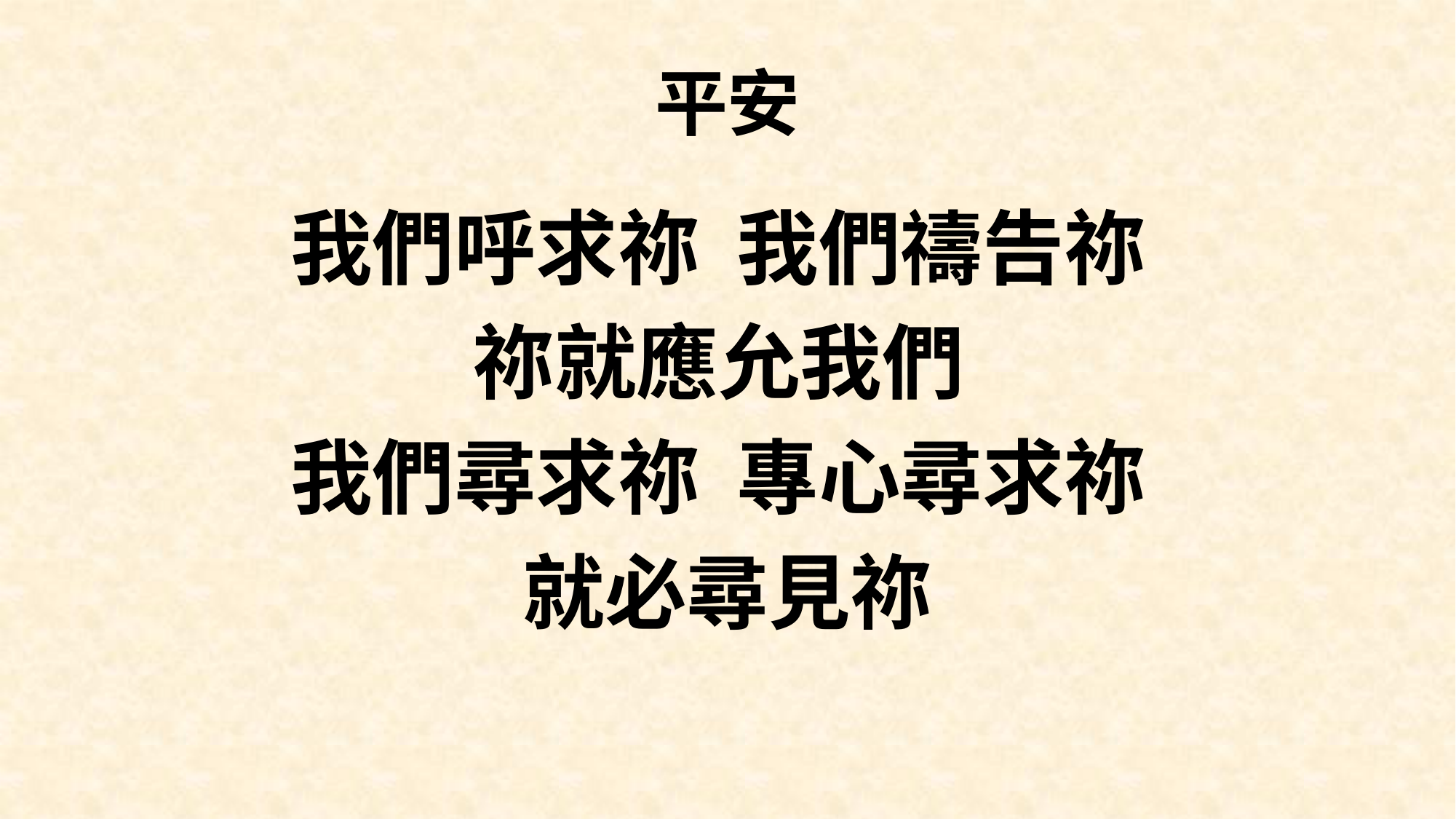

# 平安
我們呼求祢  我們禱告祢
祢就應允我們
我們尋求祢  專心尋求祢
就必尋見祢